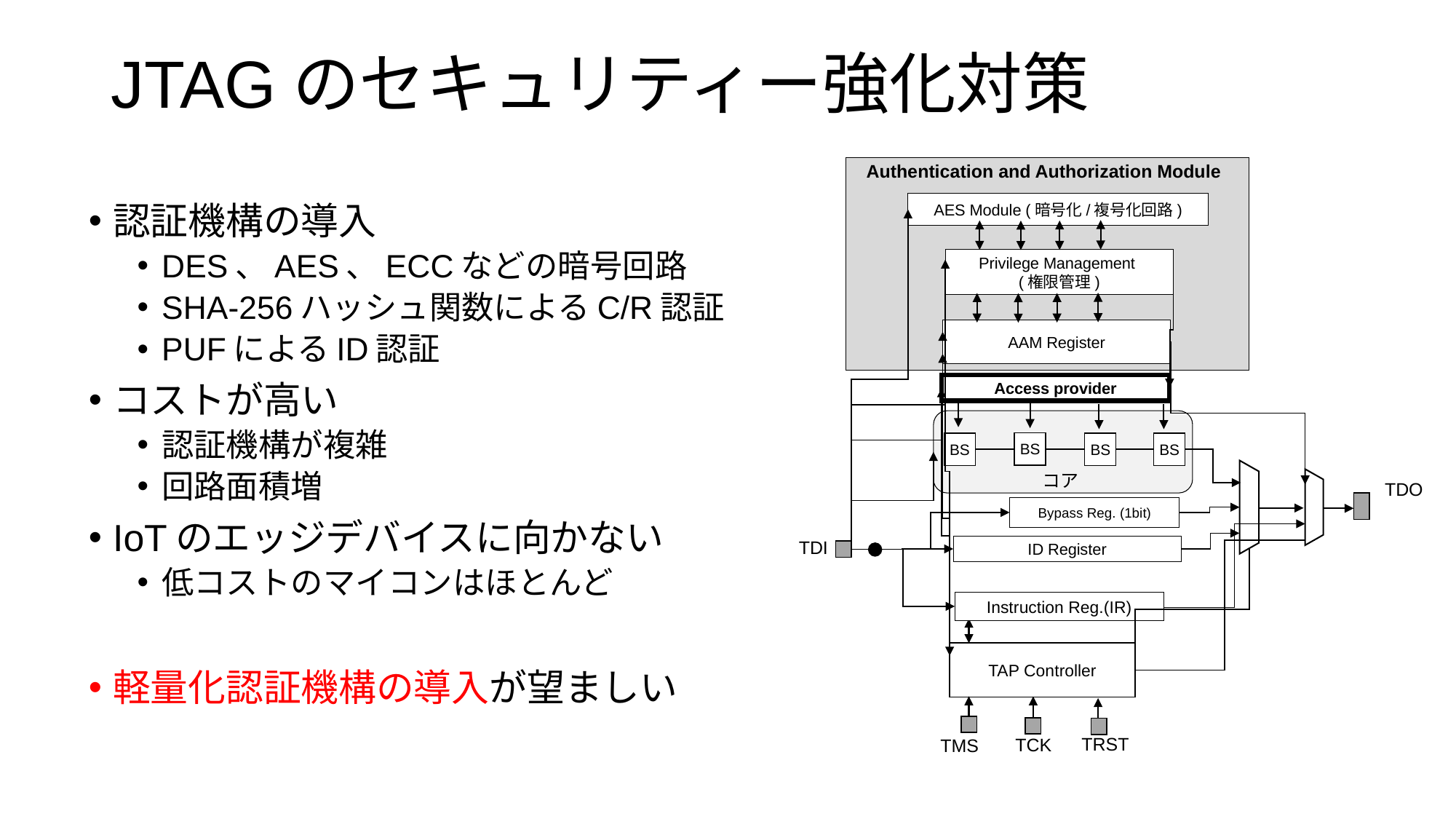

# JTAGのセキュリティー強化対策
Authentication and Authorization Module

AES Module (暗号化/複号化回路)
Privilege Management
(権限管理)
AAM Register
Access provider

BS
BS
BS
BS
コア
TDO

Bypass Reg. (1bit)

ID Register
TDI

Instruction Reg.(IR)
TAP Controller

TRST
TCK
TMS

認証機構の導入
DES、AES、ECCなどの暗号回路
SHA-256ハッシュ関数によるC/R認証
PUFによるID認証
コストが高い
認証機構が複雑
回路面積増
IoTのエッジデバイスに向かない
低コストのマイコンはほとんど

軽量化認証機構の導入が望ましい